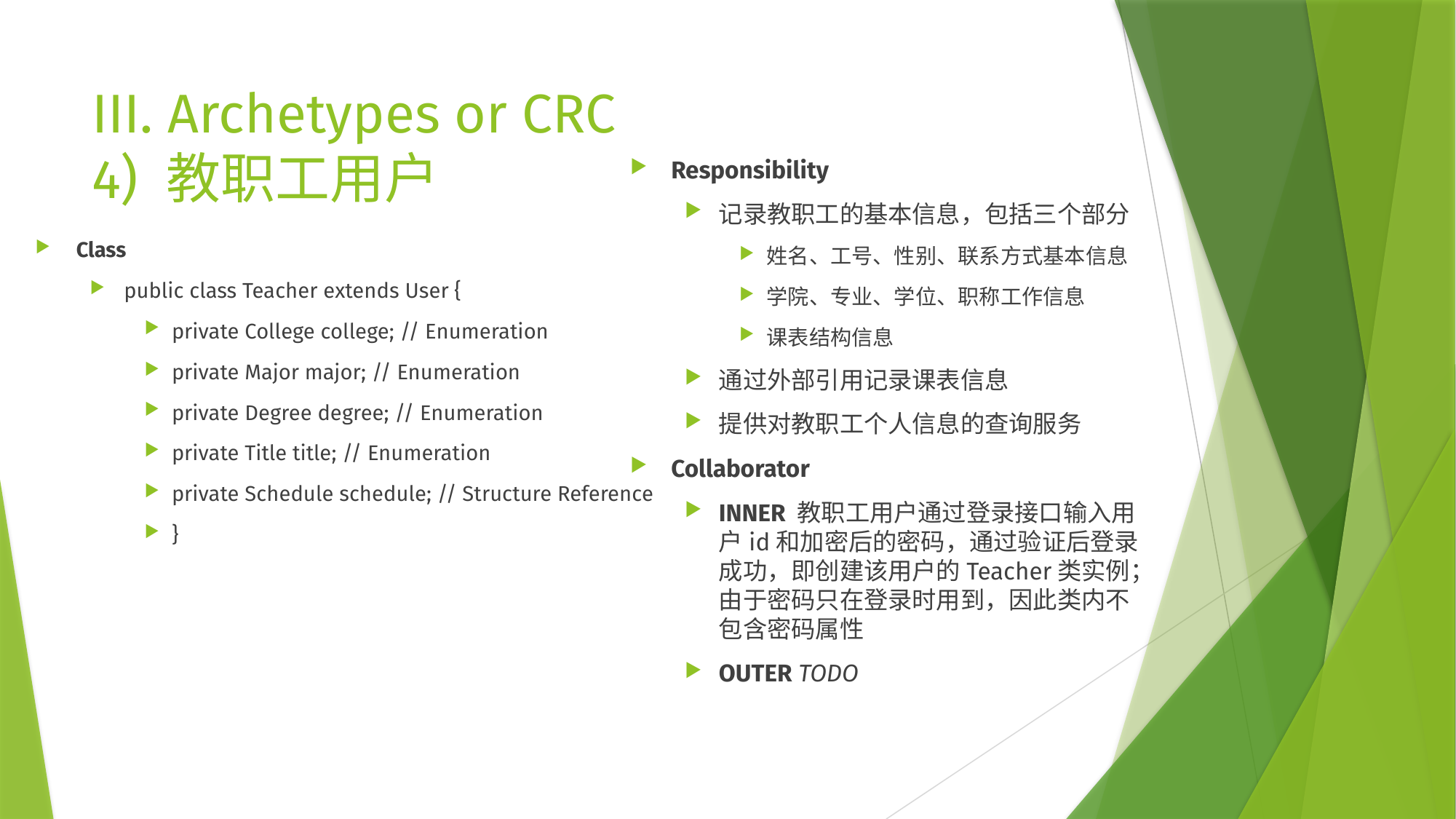

# III. Archetypes or CRC 4) 教职工用户
Responsibility
记录教职工的基本信息，包括三个部分
姓名、工号、性别、联系方式基本信息
学院、专业、学位、职称工作信息
课表结构信息
通过外部引用记录课表信息
提供对教职工个人信息的查询服务
Collaborator
INNER 教职工用户通过登录接口输入用户id和加密后的密码，通过验证后登录成功，即创建该用户的Teacher类实例；由于密码只在登录时用到，因此类内不包含密码属性
OUTER TODO
Class
public class Teacher extends User {
private College college; // Enumeration
private Major major; // Enumeration
private Degree degree; // Enumeration
private Title title; // Enumeration
private Schedule schedule; // Structure Reference
}